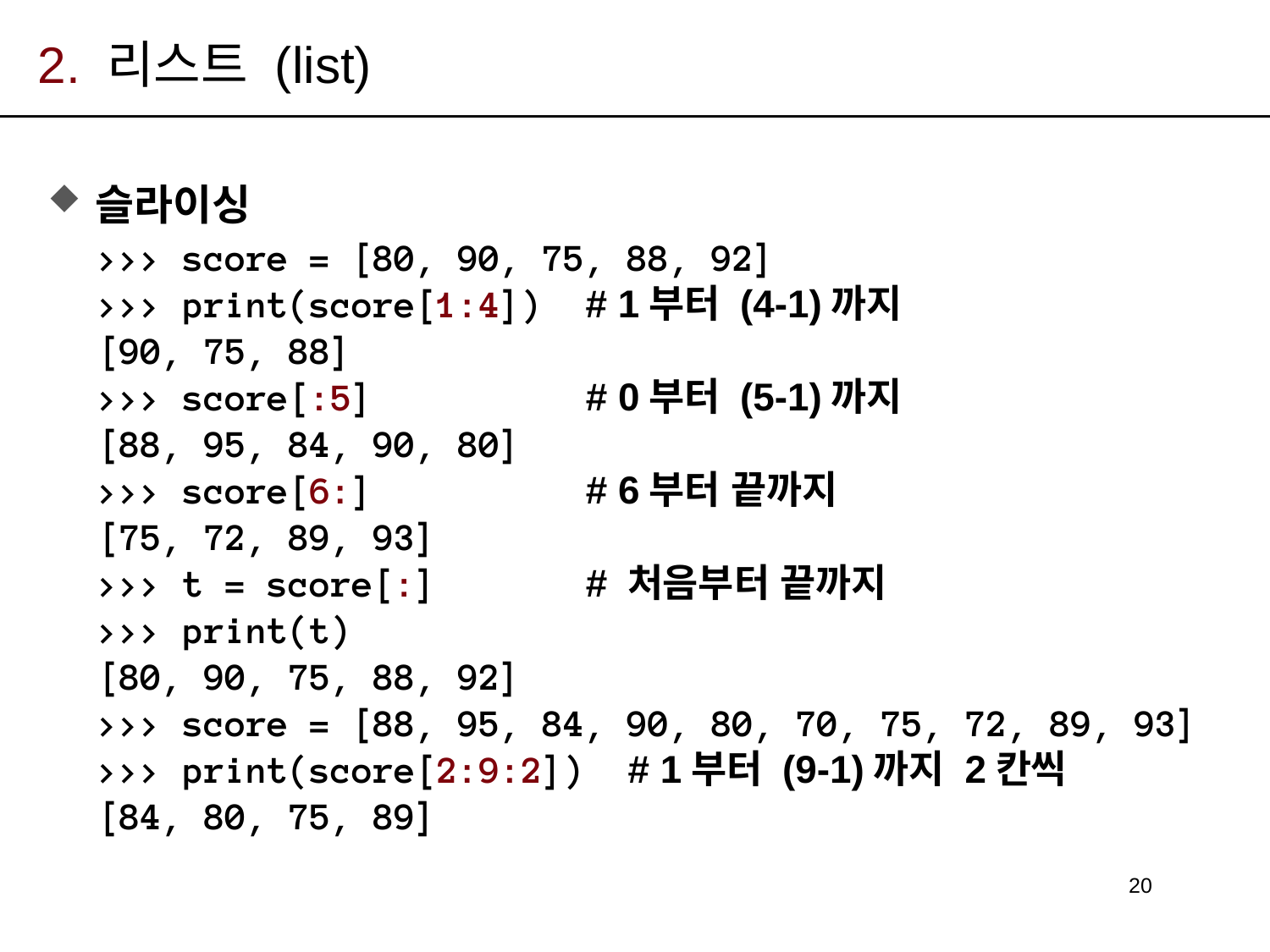

# 2. 리스트 (list)
슬라이싱

>>> score = [80, 90, 75, 88, 92]
>>> print(score[1:4])  # 1부터 (4-1)까지
[90, 75, 88]
>>> score[:5]          # 0부터 (5-1)까지
[88, 95, 84, 90, 80]
>>> score[6:]          # 6부터 끝까지
[75, 72, 89, 93]
>>> t = score[:]       # 처음부터 끝까지
>>> print(t)
[80, 90, 75, 88, 92]
>>> score = [88, 95, 84, 90, 80, 70, 75, 72, 89, 93]
>>> print(score[2:9:2])  # 1부터 (9-1)까지 2칸씩
[84, 80, 75, 89]
20